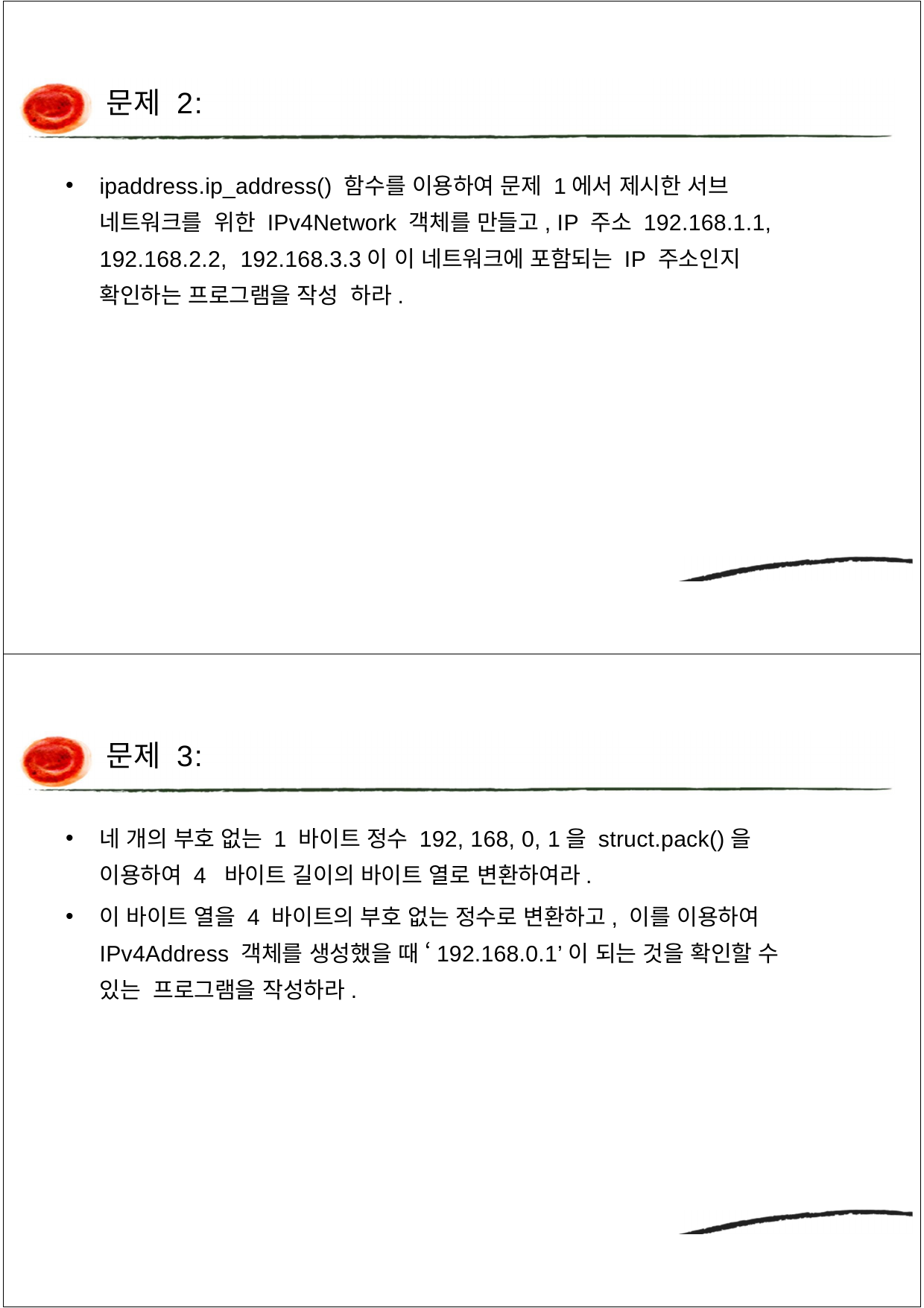

문제 2:

ipaddress.ip_address() 함수를 이용하여 문제 1에서 제시한 서브 네트워크를  위한 IPv4Network 객체를 만들고, IP 주소 192.168.1.1, 192.168.2.2,  192.168.3.3이 이 네트워크에 포함되는 IP 주소인지 확인하는 프로그램을 작성  하라.

문제 3:

네 개의 부호 없는 1 바이트 정수 192, 168, 0, 1을 struct.pack()을 이용하여 4  바이트 길이의 바이트 열로 변환하여라.
이 바이트 열을 4 바이트의 부호 없는 정수로 변환하고, 이를 이용하여  IPv4Address 객체를 생성했을 때 ‘192.168.0.1’이 되는 것을 확인할 수 있는  프로그램을 작성하라.